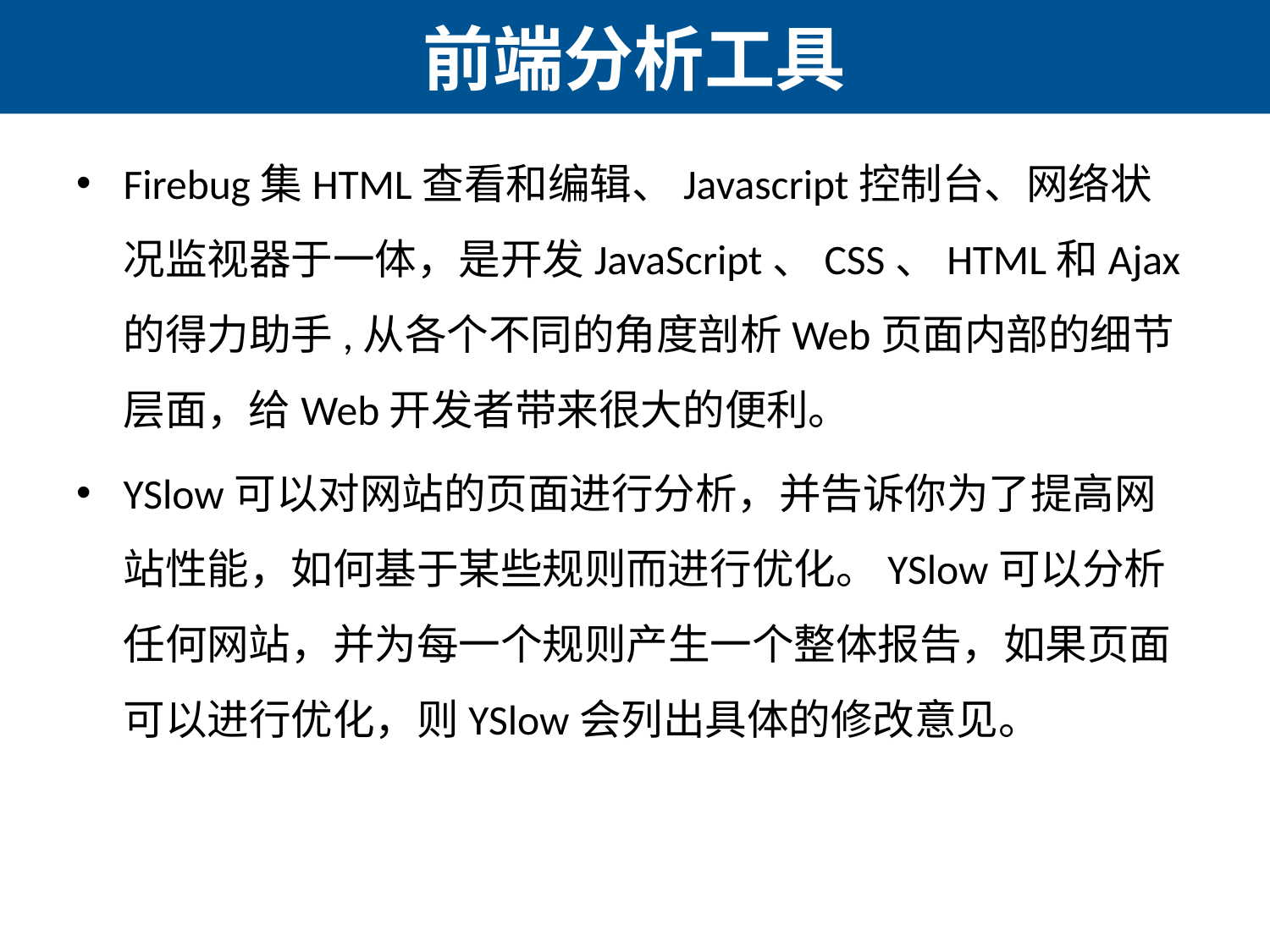

# 前端分析工具
Firebug集HTML查看和编辑、Javascript控制台、网络状况监视器于一体，是开发JavaScript、CSS、HTML和Ajax的得力助手,从各个不同的角度剖析Web页面内部的细节层面，给Web开发者带来很大的便利。
YSlow可以对网站的页面进行分析，并告诉你为了提高网站性能，如何基于某些规则而进行优化。YSlow可以分析任何网站，并为每一个规则产生一个整体报告，如果页面可以进行优化，则YSlow会列出具体的修改意见。